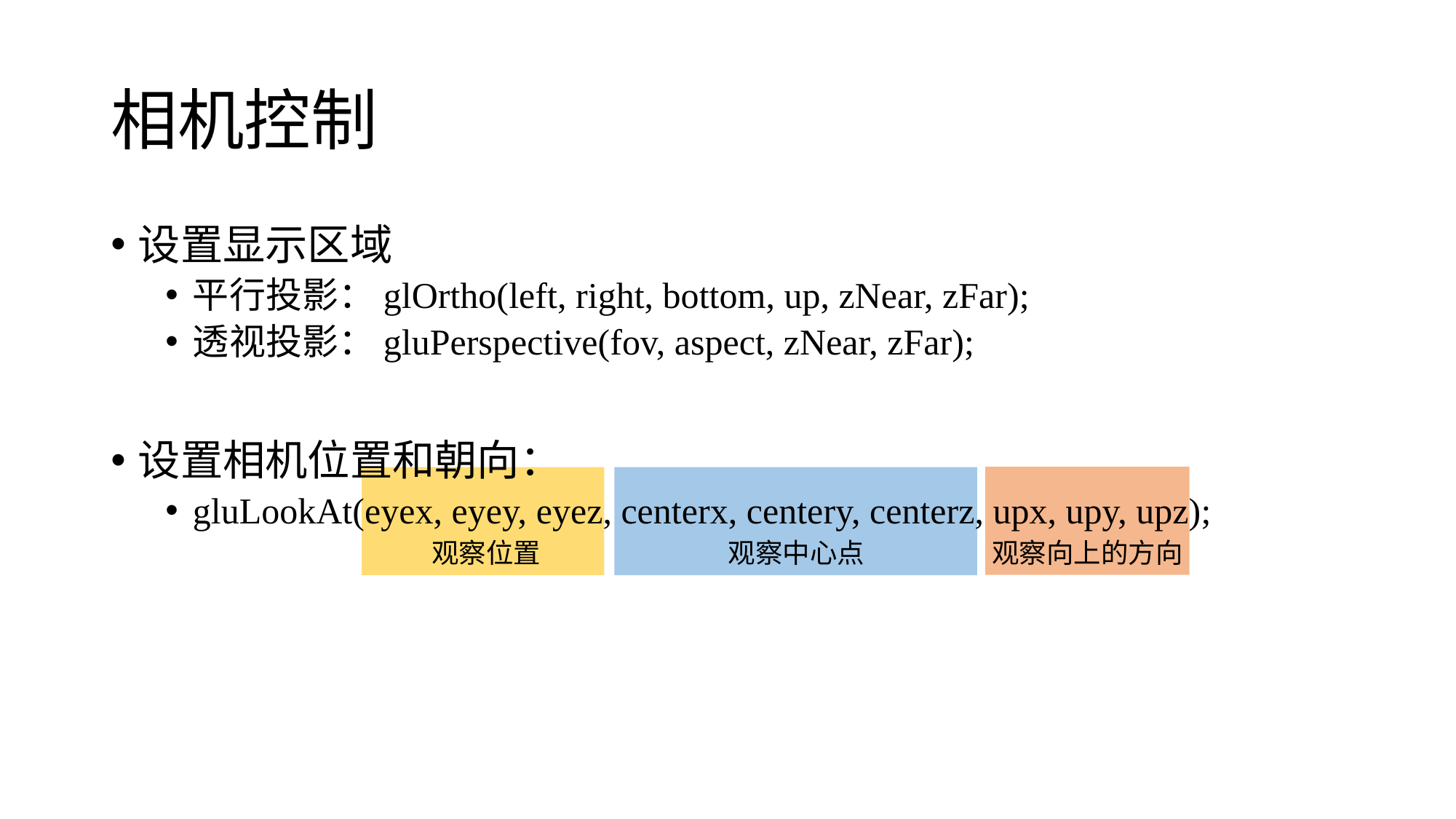

# 相机控制
设置显示区域
平行投影：glOrtho(left, right, bottom, up, zNear, zFar);
透视投影：gluPerspective(fov, aspect, zNear, zFar);

设置相机位置和朝向：
gluLookAt(eyex, eyey, eyez, centerx, centery, centerz, upx, upy, upz);

观察位置
观察中心点
观察向上的方向